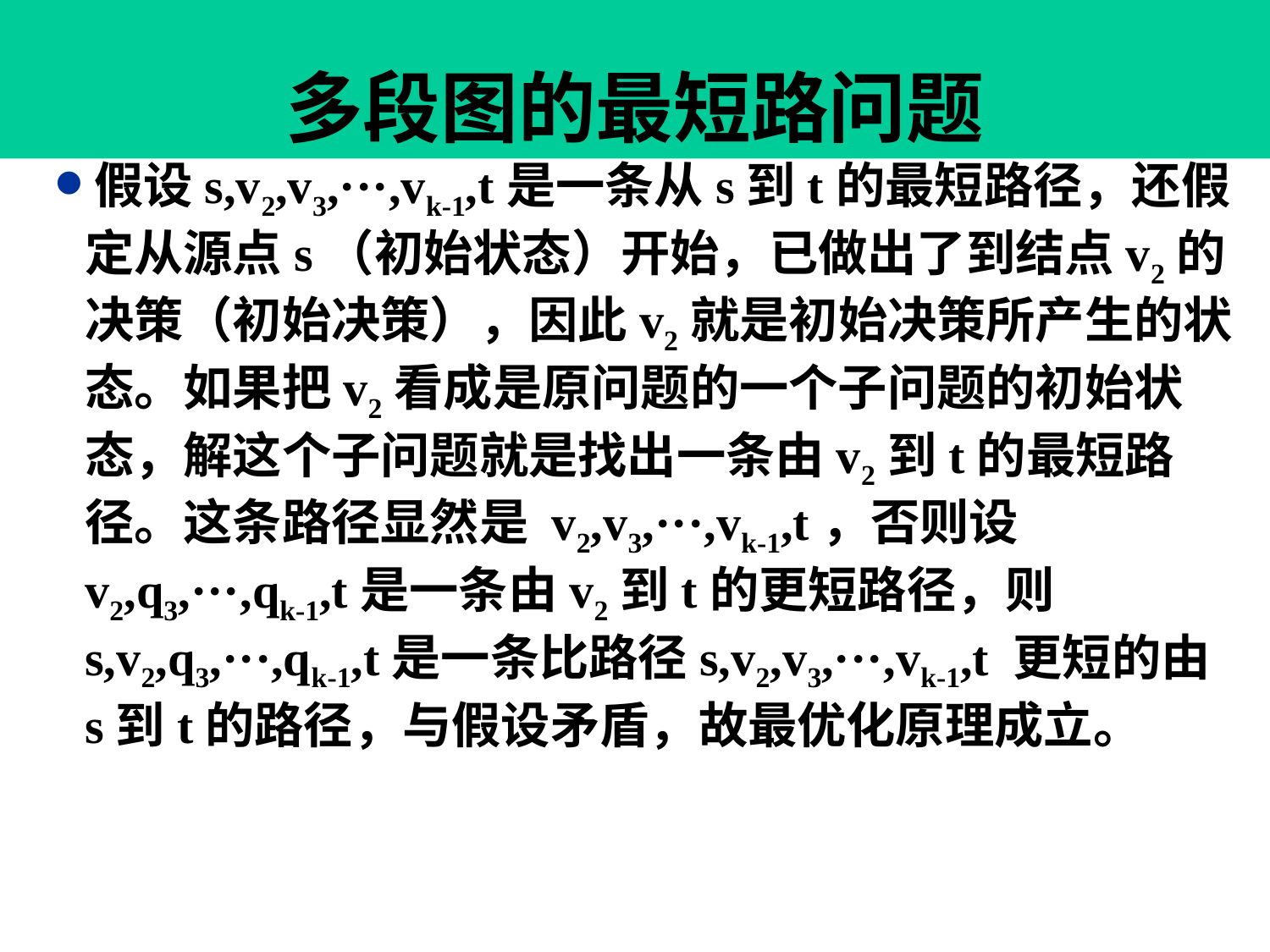

# 多段图的最短路问题
假设s,v2,v3,···,vk-1,t是一条从s到t的最短路径，还假定从源点s（初始状态）开始，已做出了到结点v2的决策（初始决策），因此v2就是初始决策所产生的状态。如果把v2看成是原问题的一个子问题的初始状态，解这个子问题就是找出一条由v2到t的最短路径。这条路径显然是 v2,v3,···,vk-1,t，否则设v2,q3,···,qk-1,t是一条由v2到t的更短路径，则s,v2,q3,···,qk-1,t是一条比路径s,v2,v3,···,vk-1,t 更短的由s到t的路径，与假设矛盾，故最优化原理成立。